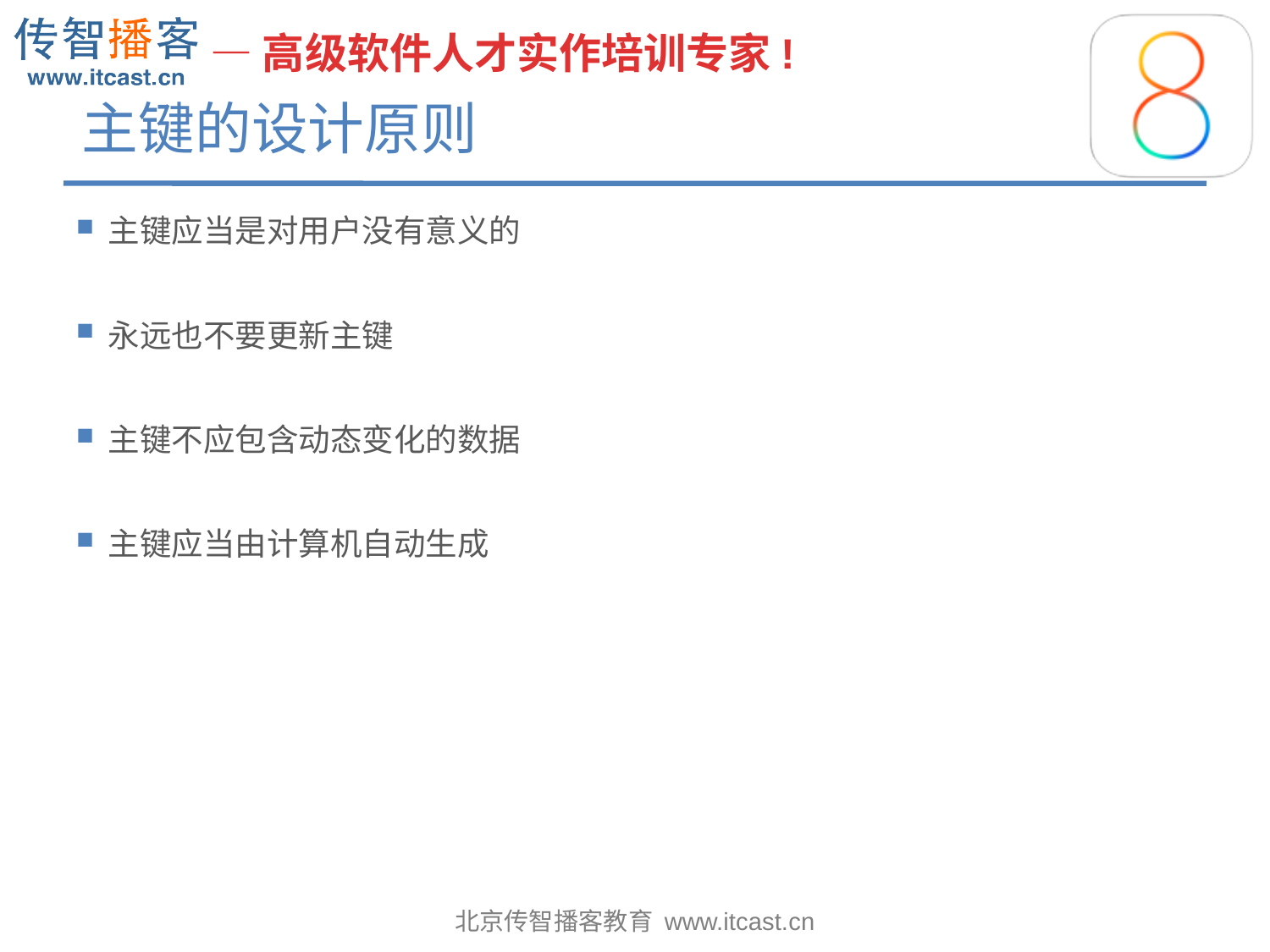

# 主键的设计原则
主键应当是对用户没有意义的

永远也不要更新主键

主键不应包含动态变化的数据

主键应当由计算机自动生成